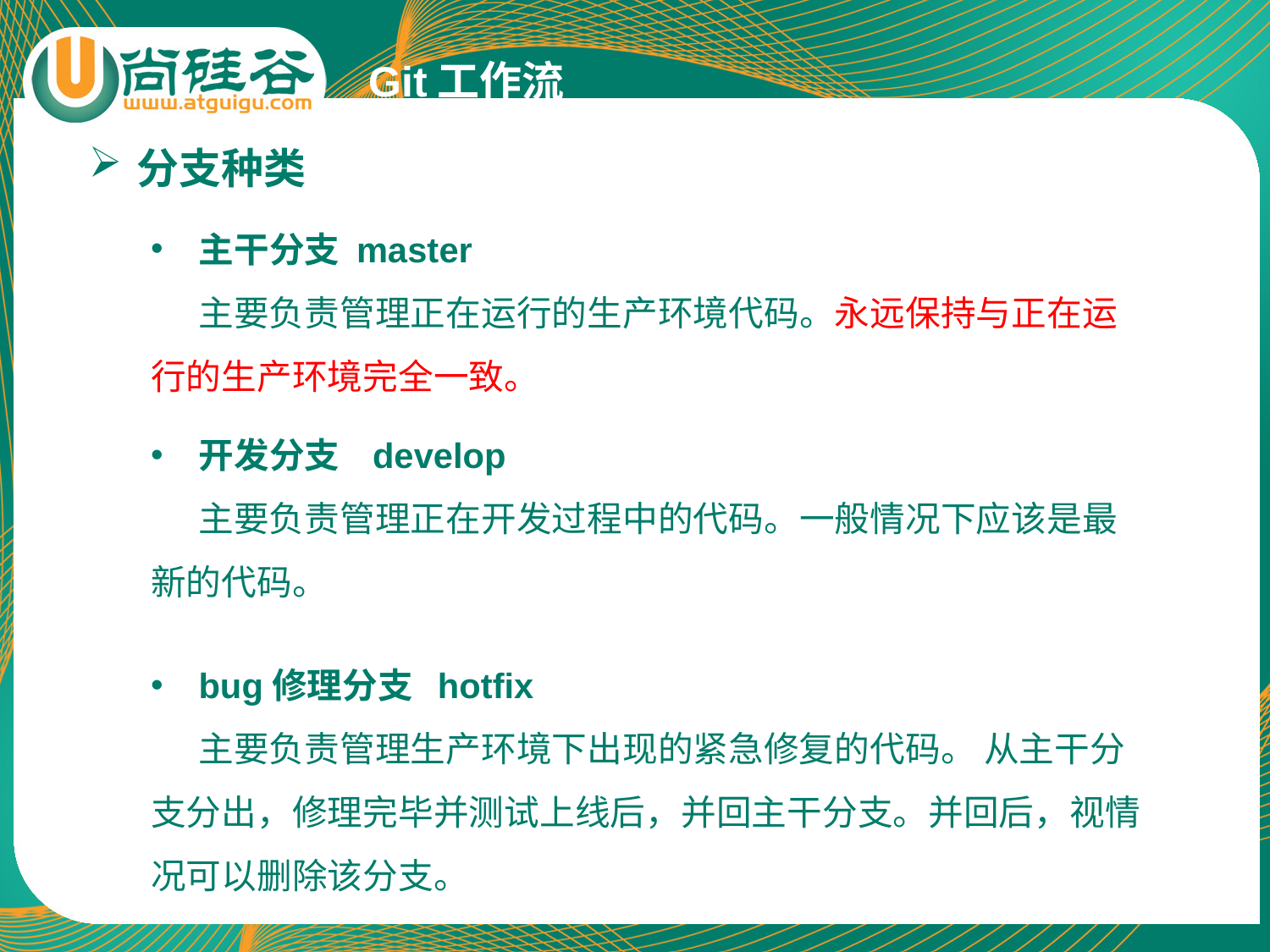

Git工作流
分支种类
主干分支 master
     主要负责管理正在运行的生产环境代码。永远保持与正在运行的生产环境完全一致。
开发分支   develop
     主要负责管理正在开发过程中的代码。一般情况下应该是最新的代码。
bug修理分支  hotfix
     主要负责管理生产环境下出现的紧急修复的代码。 从主干分支分出，修理完毕并测试上线后，并回主干分支。并回后，视情况可以删除该分支。